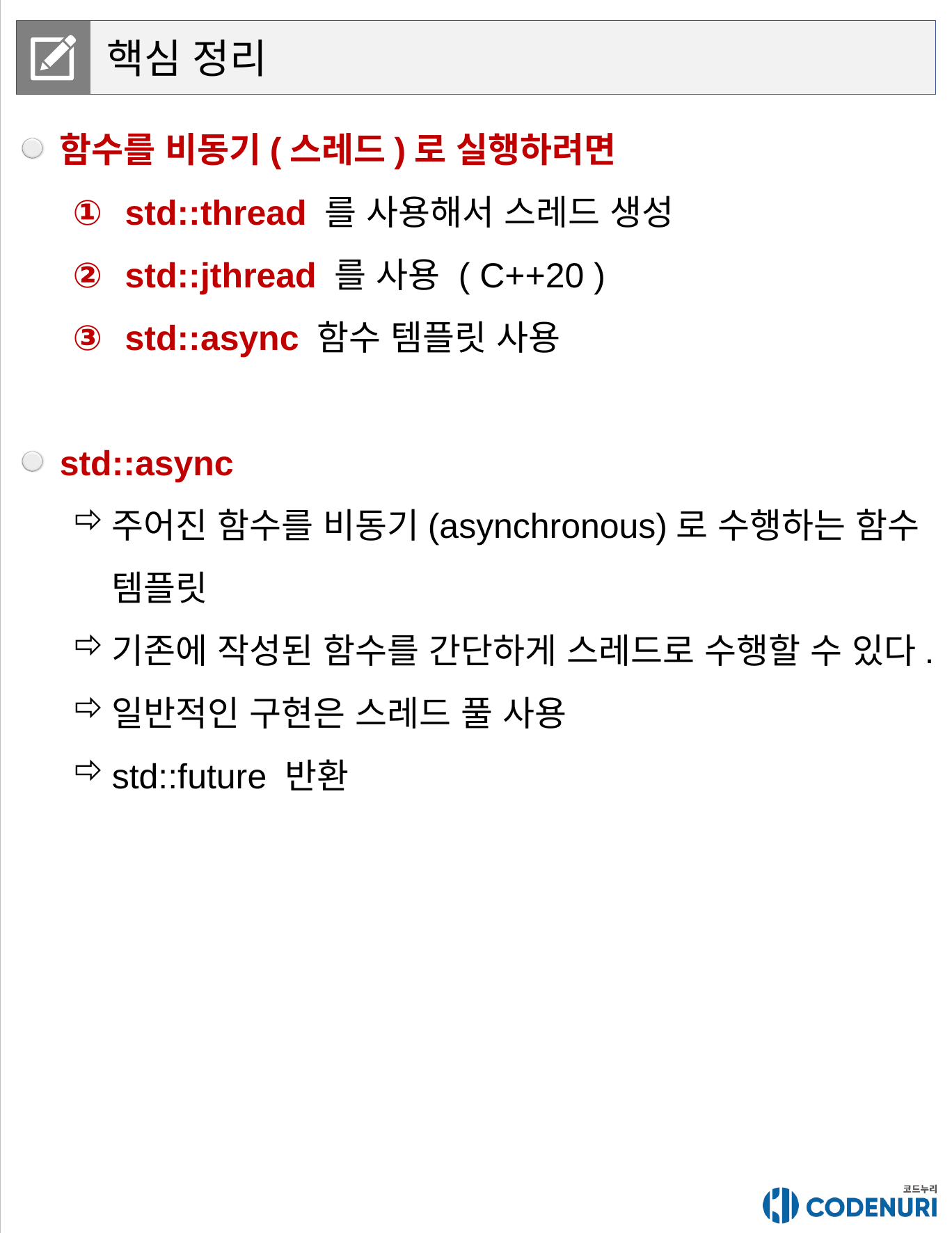

핵심 정리

함수를 비동기(스레드)로 실행하려면
std::thread 를 사용해서 스레드 생성
std::jthread 를 사용 ( C++20 )
std::async 함수 템플릿 사용

std::async
주어진 함수를 비동기(asynchronous)로 수행하는 함수 템플릿
기존에 작성된 함수를 간단하게 스레드로 수행할 수 있다.
일반적인 구현은 스레드 풀 사용
std::future 반환